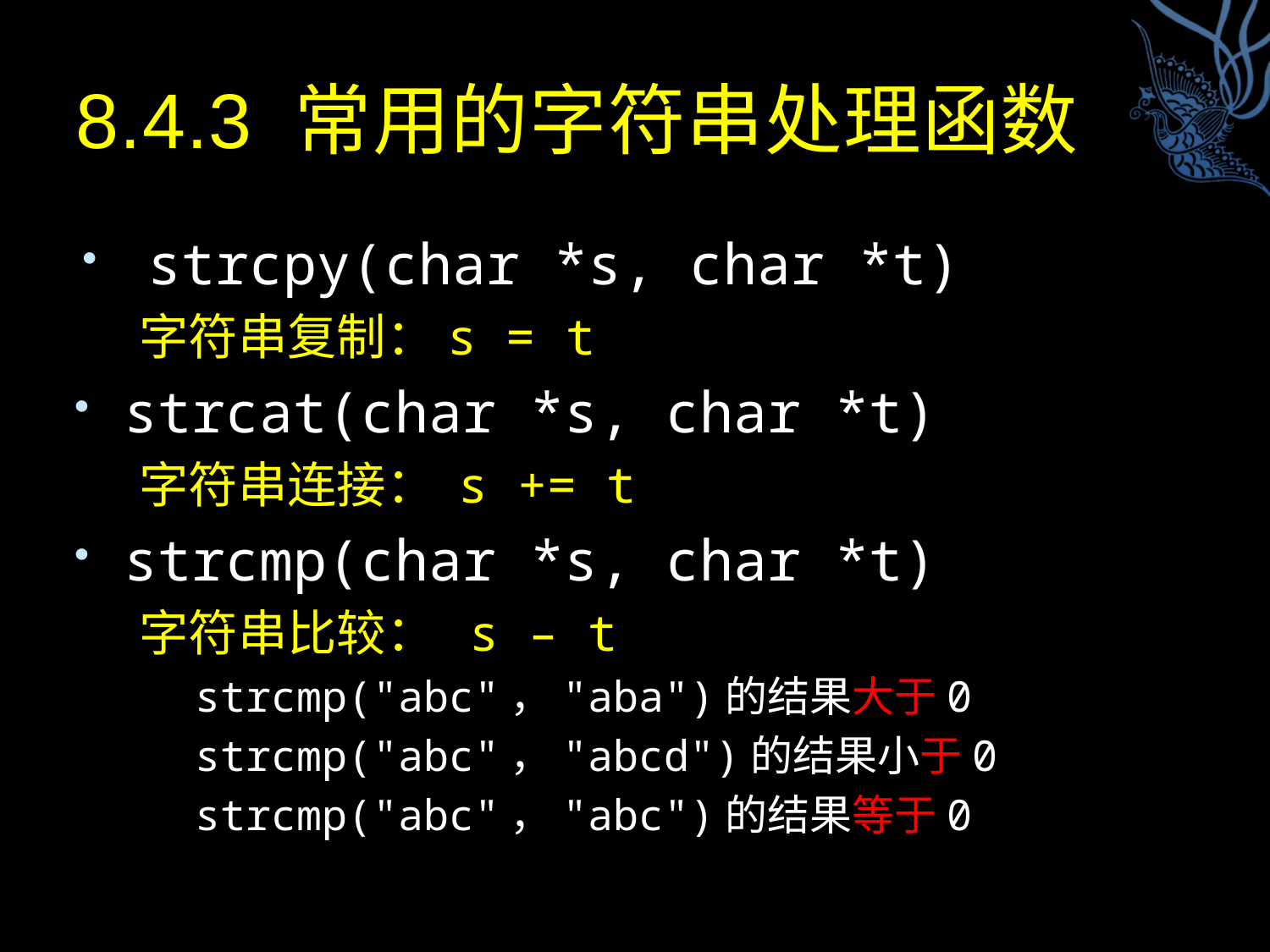

# 8.4.3 常用的字符串处理函数
strcpy(char *s, char *t)
字符串复制：s = t
strcat(char *s, char *t)
字符串连接： s += t
strcmp(char *s, char *t)
字符串比较：  s – t
strcmp("abc"，"aba")的结果大于0
strcmp("abc"，"abcd")的结果小于0
strcmp("abc"，"abc")的结果等于0